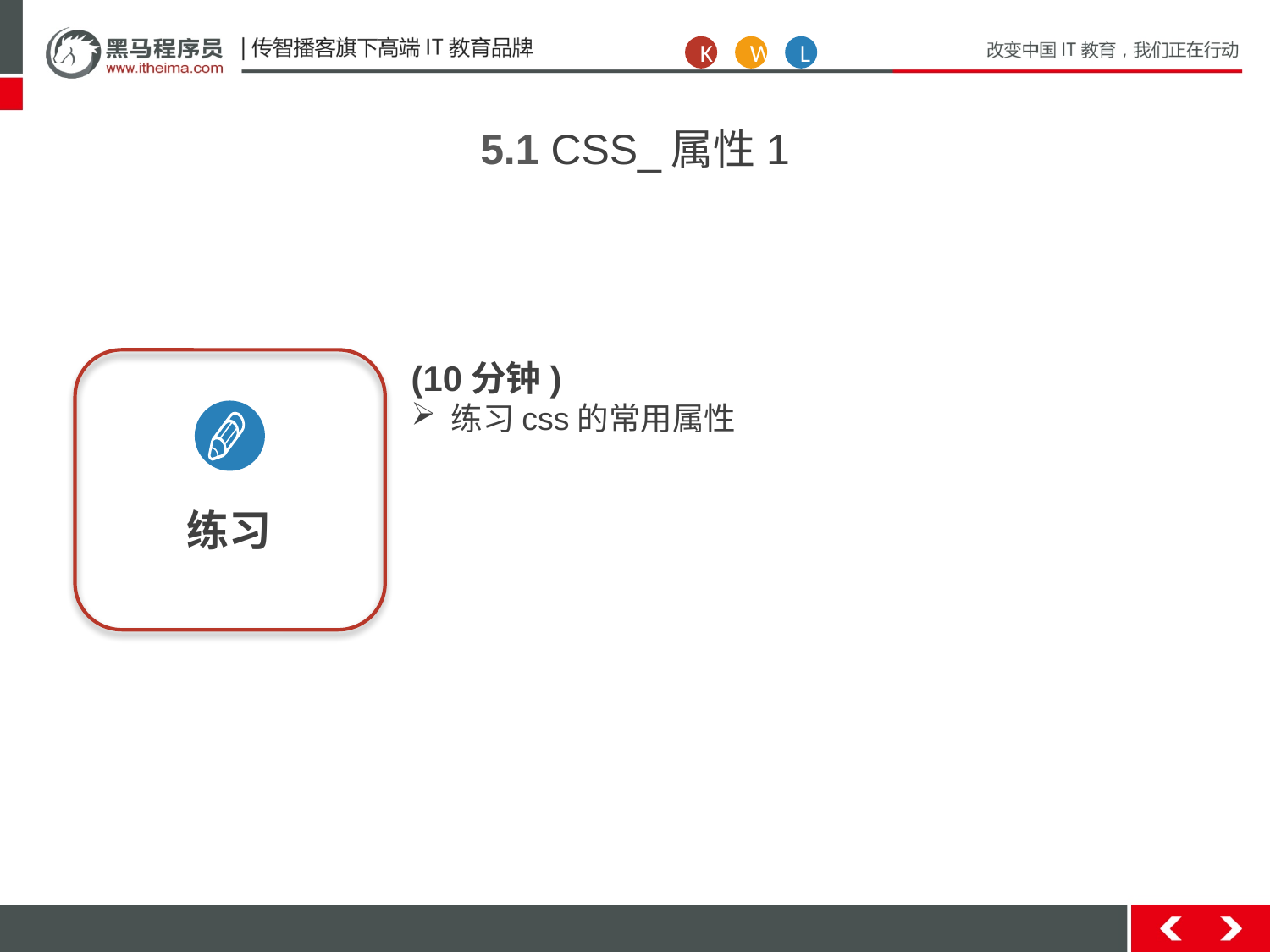

K
W
L
5.1 CSS_属性1

练习
(10分钟)
练习css的常用属性